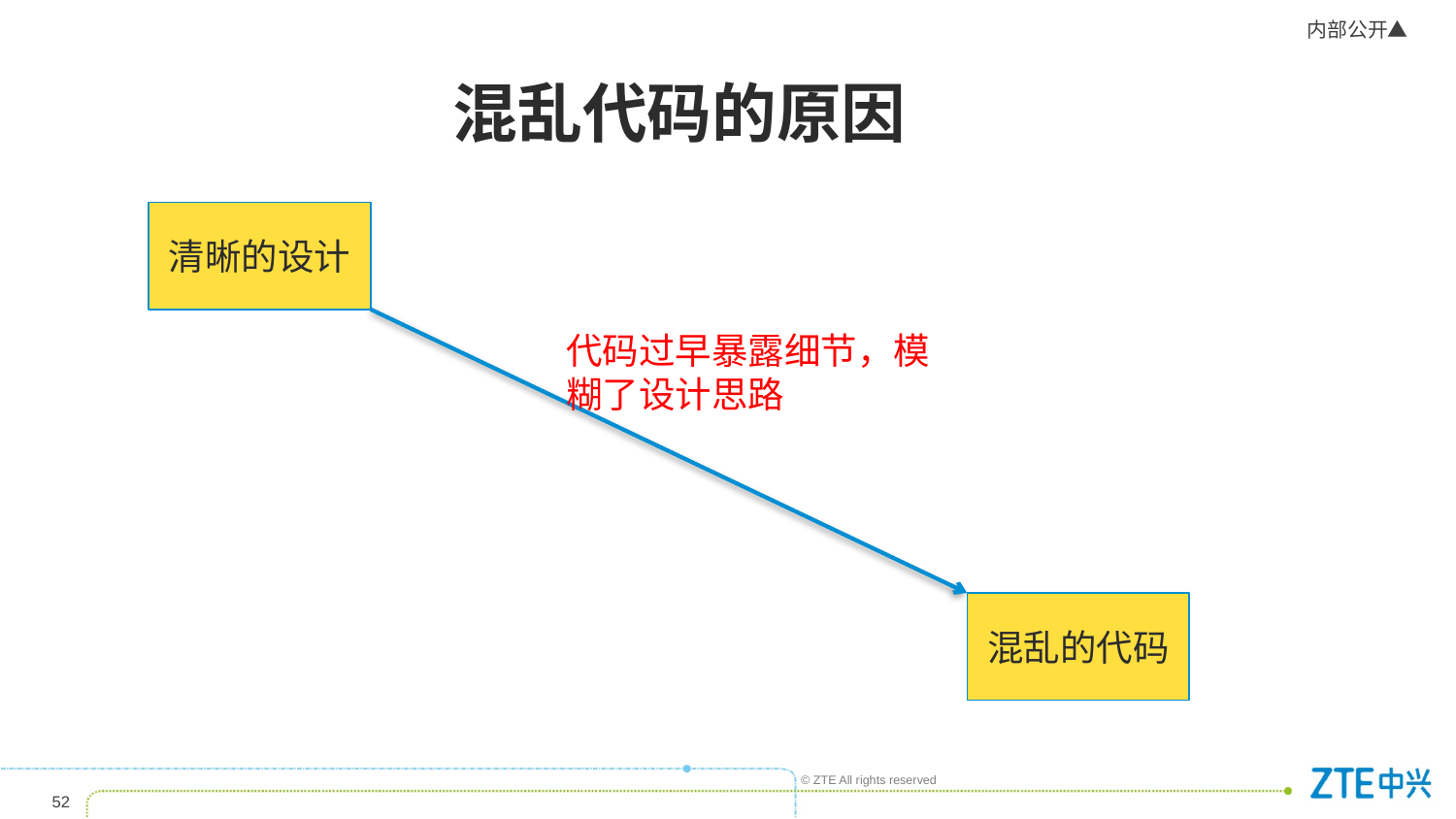

混乱代码的原因
清晰的设计
代码过早暴露细节，模糊了设计思路
混乱的代码